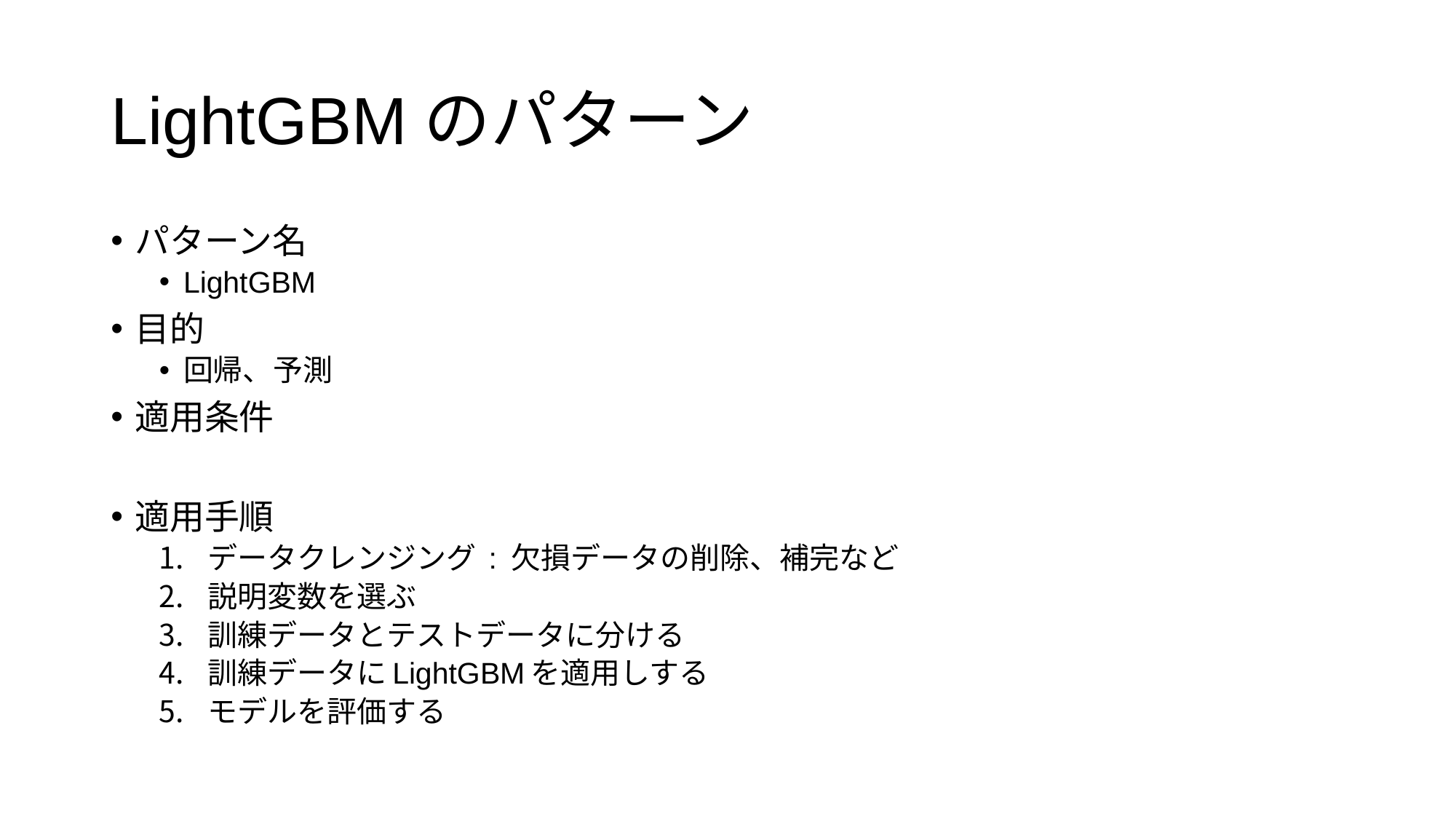

# LightGBMのパターン
パターン名
LightGBM
目的
回帰、予測
適用条件

適用手順
データクレンジング : 欠損データの削除、補完など
説明変数を選ぶ
訓練データとテストデータに分ける
訓練データにLightGBMを適用しする
モデルを評価する